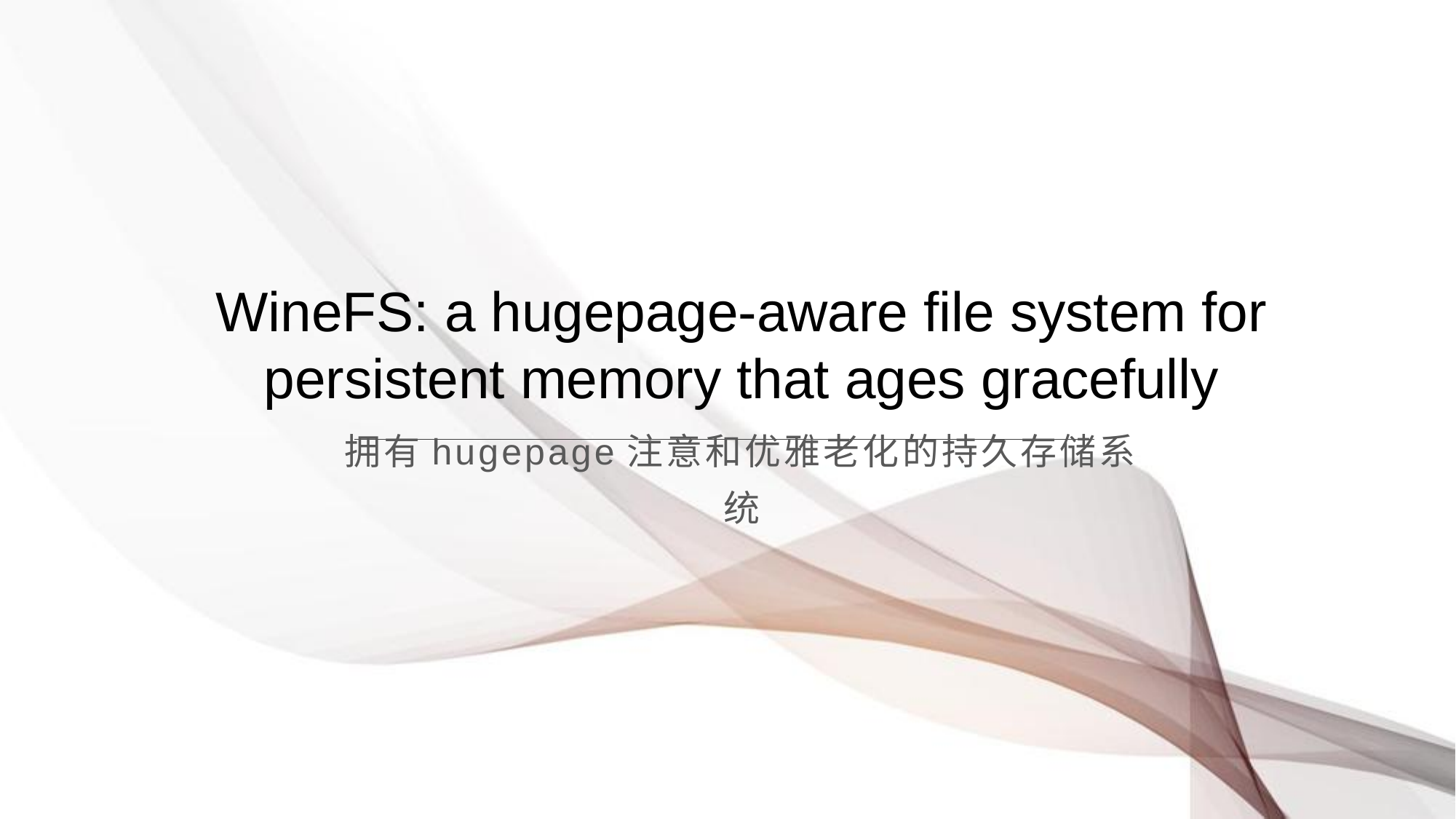

WineFS: a hugepage-aware file system for persistent memory that ages gracefully
拥有hugepage注意和优雅老化的持久存储系统